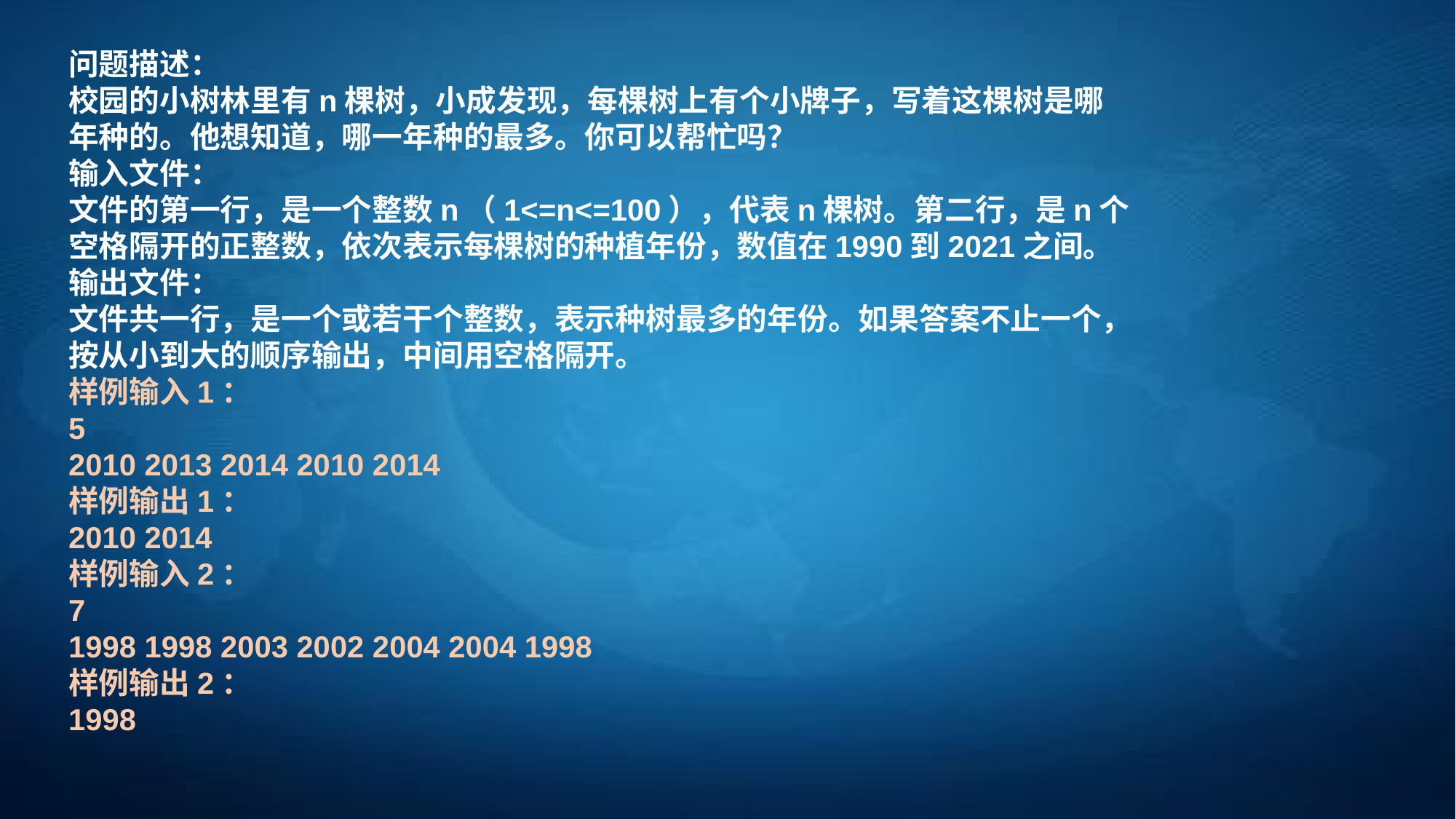

问题描述：
校园的小树林里有n棵树，小成发现，每棵树上有个小牌子，写着这棵树是哪年种的。他想知道，哪一年种的最多。你可以帮忙吗？输入文件：文件的第一行，是一个整数n（1<=n<=100），代表n棵树。第二行，是n个空格隔开的正整数，依次表示每棵树的种植年份，数值在1990到2021之间。输出文件：文件共一行，是一个或若干个整数，表示种树最多的年份。如果答案不止一个，按从小到大的顺序输出，中间用空格隔开。
样例输入1：52010 2013 2014 2010 2014
样例输出1：2010 2014
样例输入2：71998 1998 2003 2002 2004 2004 1998
样例输出2：1998